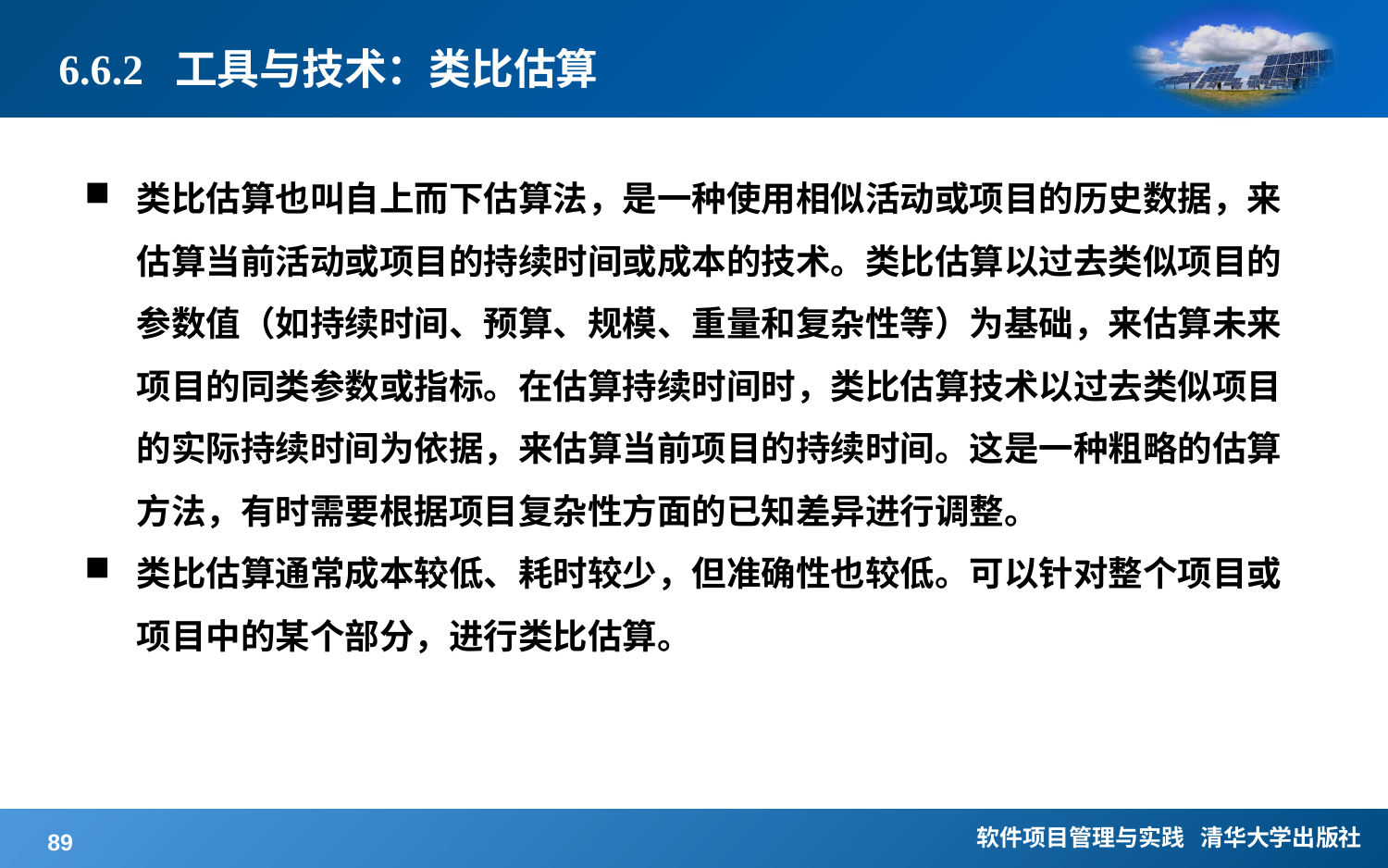

# 6.6.2  工具与技术：类比估算
类比估算也叫自上而下估算法，是一种使用相似活动或项目的历史数据，来估算当前活动或项目的持续时间或成本的技术。类比估算以过去类似项目的参数值（如持续时间、预算、规模、重量和复杂性等）为基础，来估算未来项目的同类参数或指标。在估算持续时间时，类比估算技术以过去类似项目的实际持续时间为依据，来估算当前项目的持续时间。这是一种粗略的估算方法，有时需要根据项目复杂性方面的已知差异进行调整。
类比估算通常成本较低、耗时较少，但准确性也较低。可以针对整个项目或项目中的某个部分，进行类比估算。